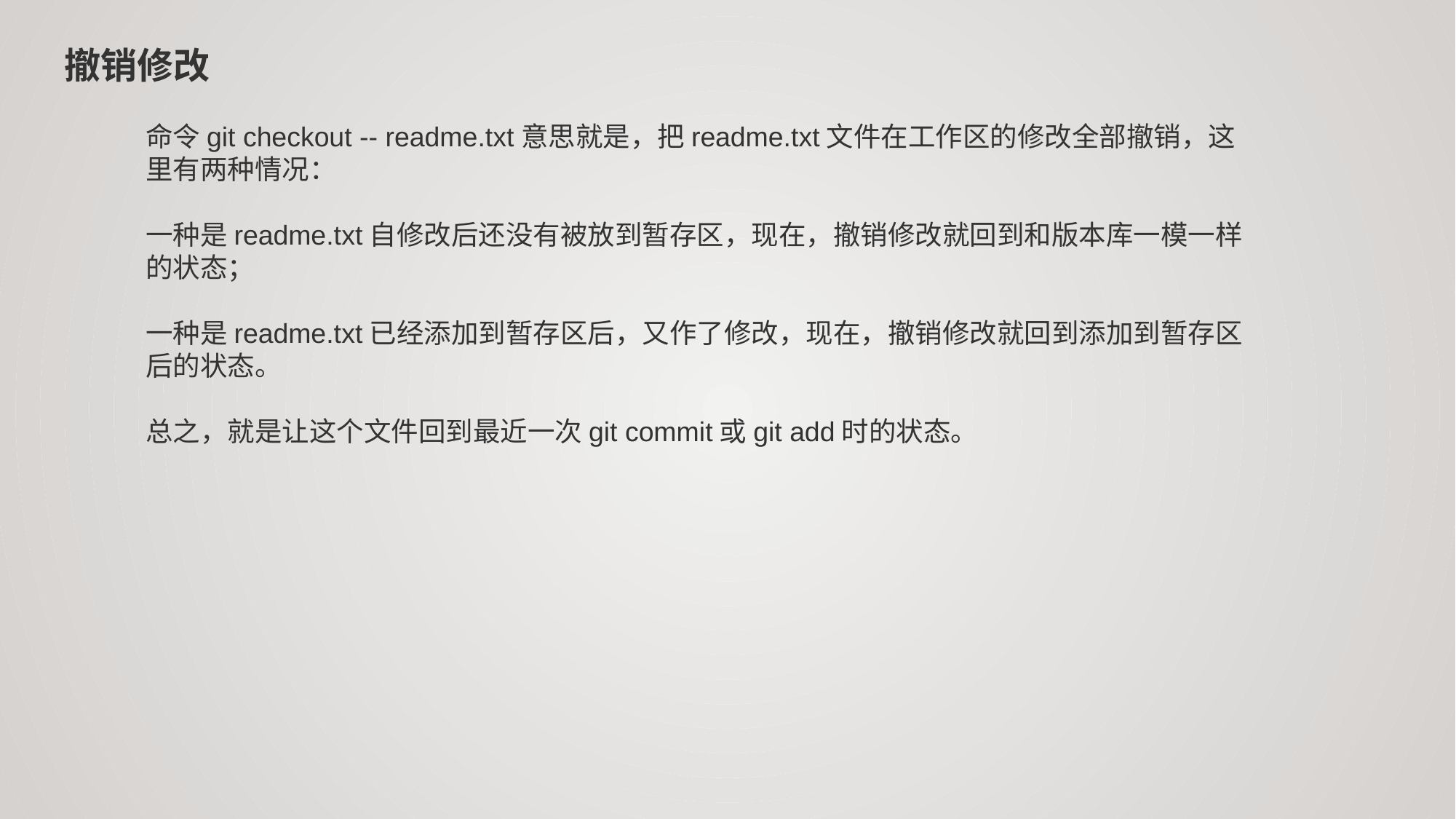

撤销修改
命令git checkout -- readme.txt意思就是，把readme.txt文件在工作区的修改全部撤销，这里有两种情况：

一种是readme.txt自修改后还没有被放到暂存区，现在，撤销修改就回到和版本库一模一样的状态；

一种是readme.txt已经添加到暂存区后，又作了修改，现在，撤销修改就回到添加到暂存区后的状态。

总之，就是让这个文件回到最近一次git commit或git add时的状态。